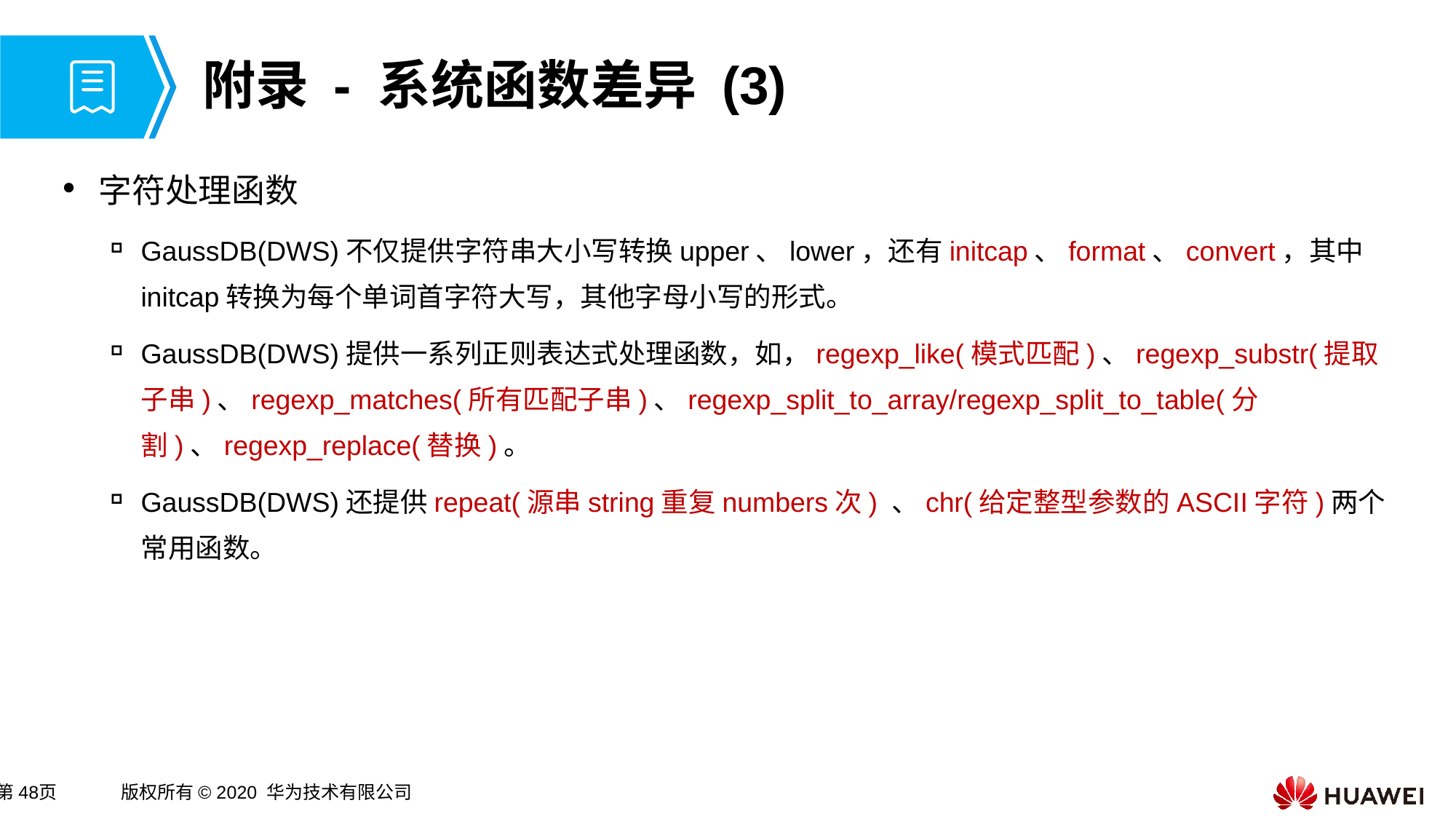

# 附录 - 系统函数差异 (3)
字符处理函数
GaussDB(DWS)不仅提供字符串大小写转换upper、lower，还有initcap、format、convert，其中initcap转换为每个单词首字符大写，其他字母小写的形式。
GaussDB(DWS)提供一系列正则表达式处理函数，如，regexp_like(模式匹配)、regexp_substr(提取子串)、regexp_matches(所有匹配子串)、​regexp_split_to_array/regexp_split_to_table(分割)、regexp_replace(替换)。
GaussDB(DWS)还提供repeat(源串string重复numbers次) 、chr(给定整型参数的ASCII字符)​两个常用函数。